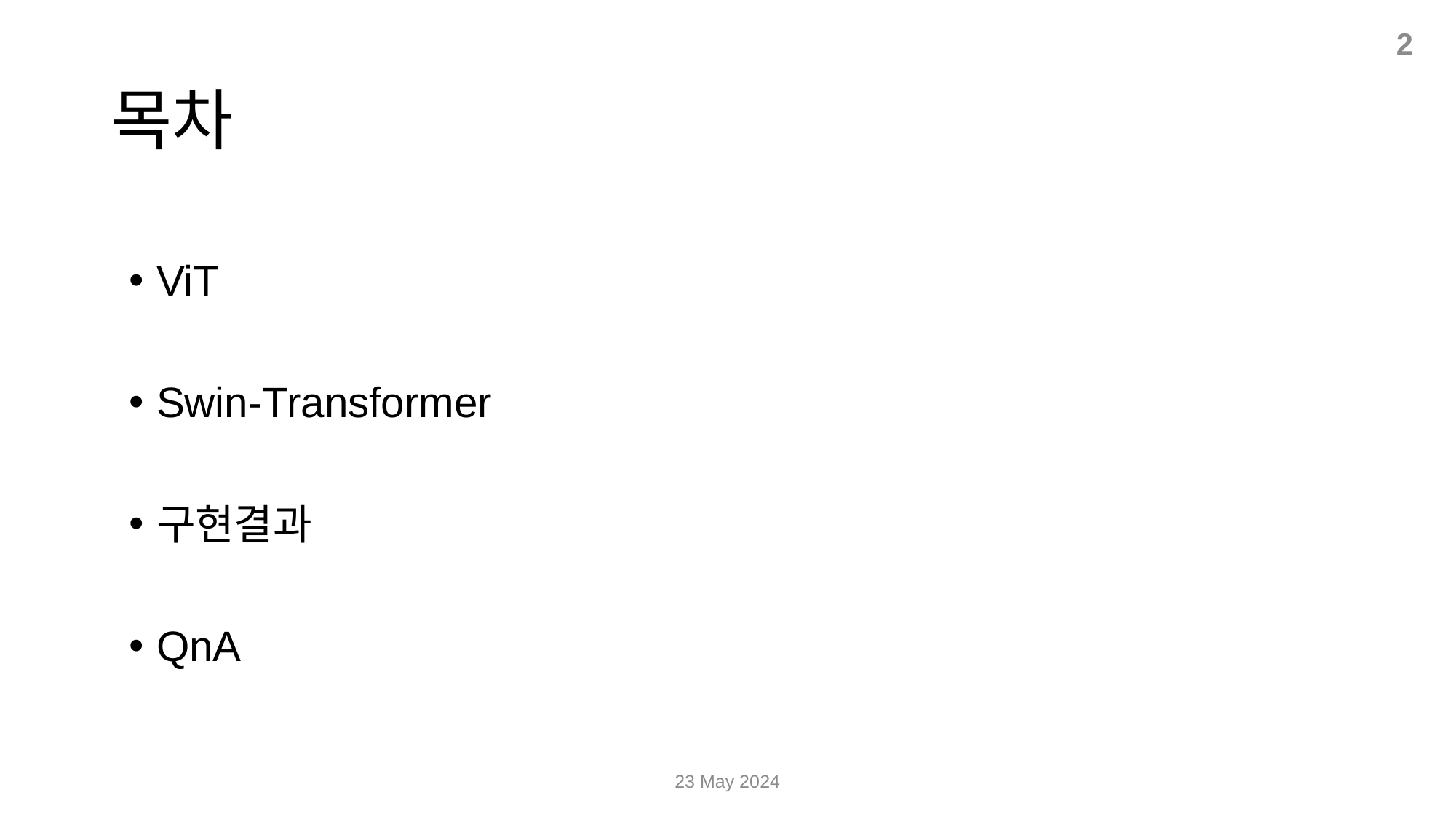

2
# 목차
ViT

Swin-Transformer

구현결과

QnA
23 May 2024